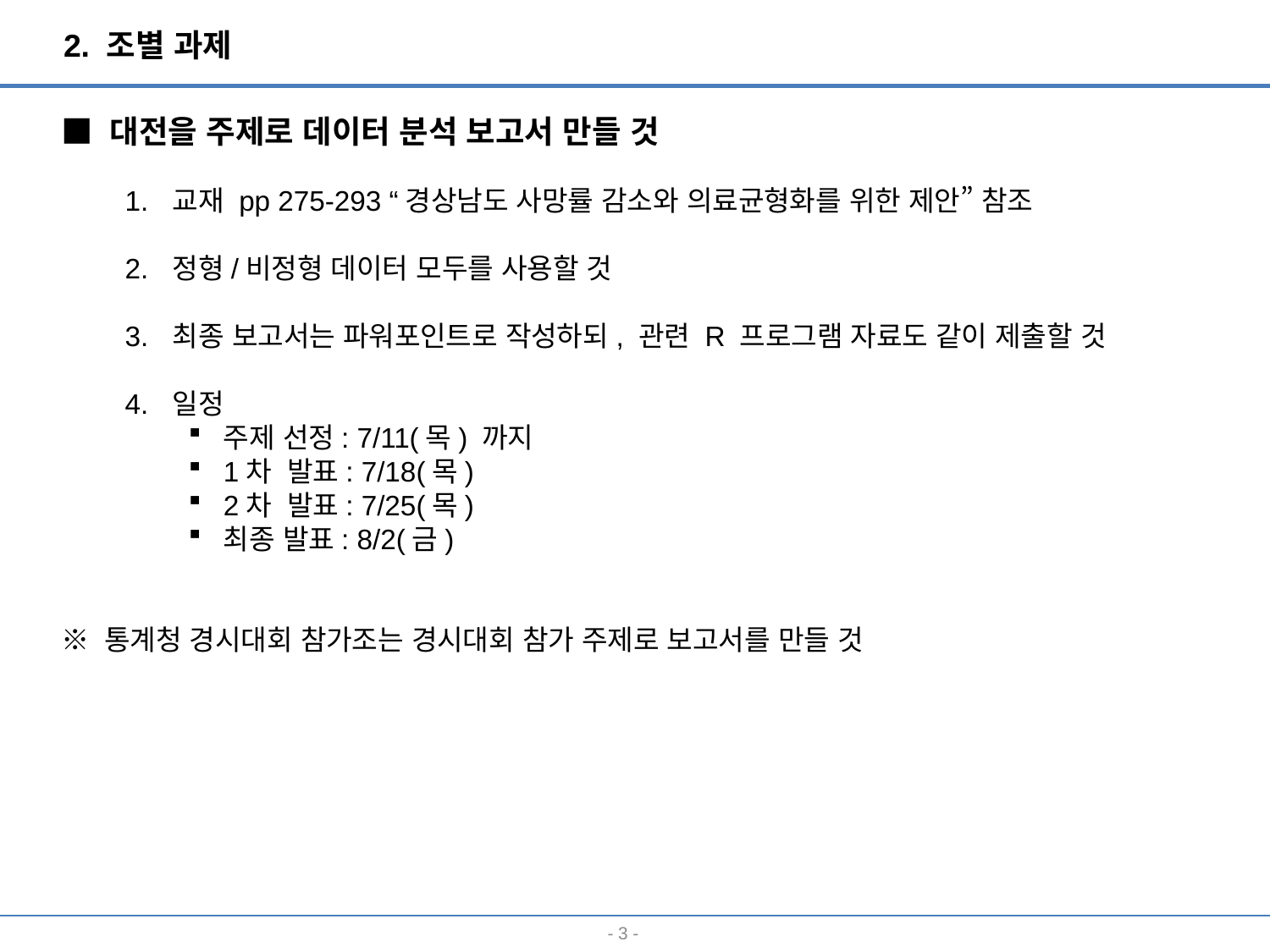

2. 조별 과제
■ 대전을 주제로 데이터 분석 보고서 만들 것

교재 pp 275-293 “경상남도 사망률 감소와 의료균형화를 위한 제안” 참조

정형/비정형 데이터 모두를 사용할 것

최종 보고서는 파워포인트로 작성하되, 관련 R 프로그램 자료도 같이 제출할 것

일정
주제 선정: 7/11(목) 까지
1차  발표: 7/18(목)
2차  발표: 7/25(목)
최종 발표: 8/2(금)

※ 통계청 경시대회 참가조는 경시대회 참가 주제로 보고서를 만들 것
- 3 -